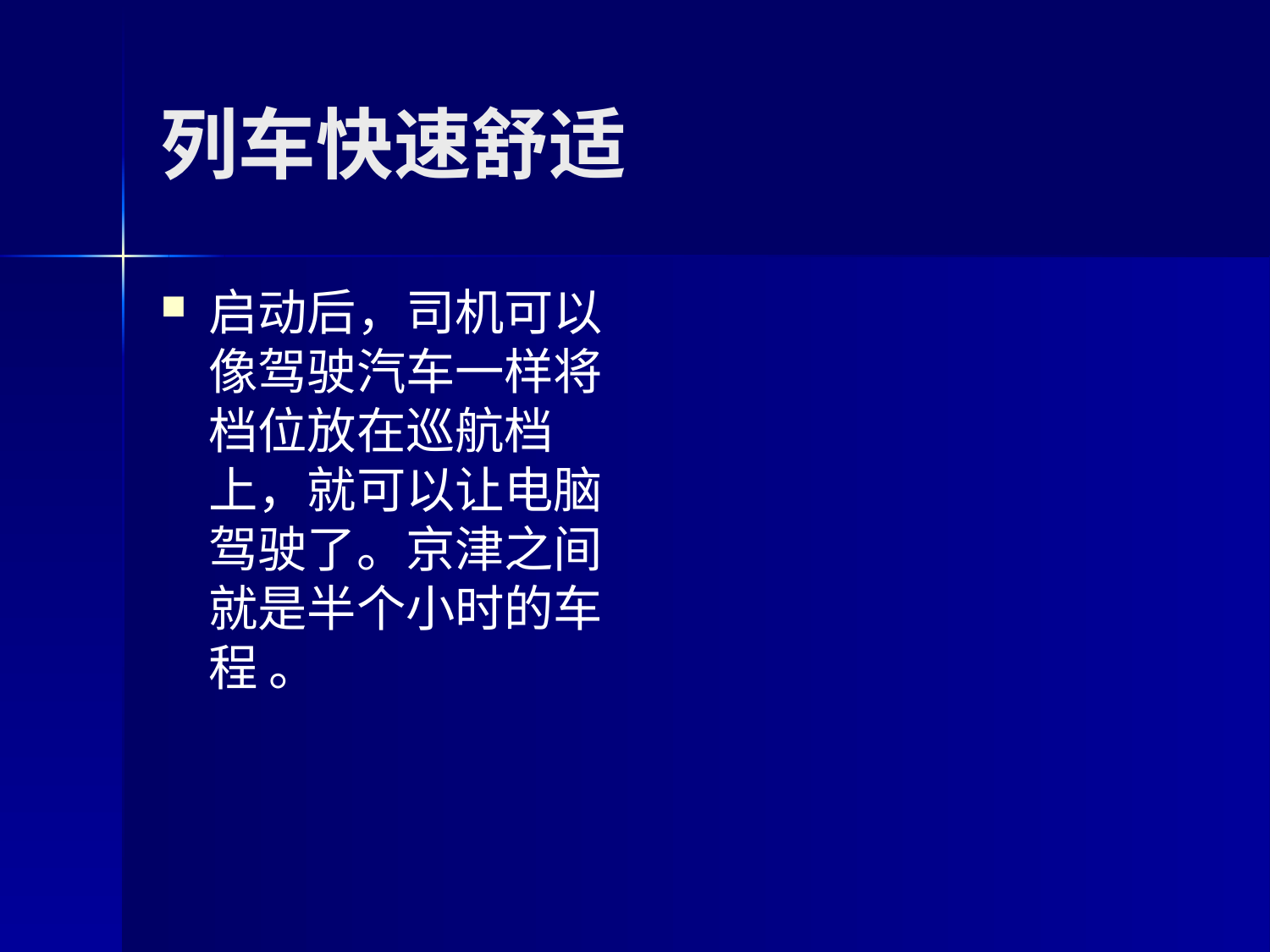

# 列车快速舒适
启动后，司机可以像驾驶汽车一样将档位放在巡航档上，就可以让电脑驾驶了。京津之间就是半个小时的车程 。